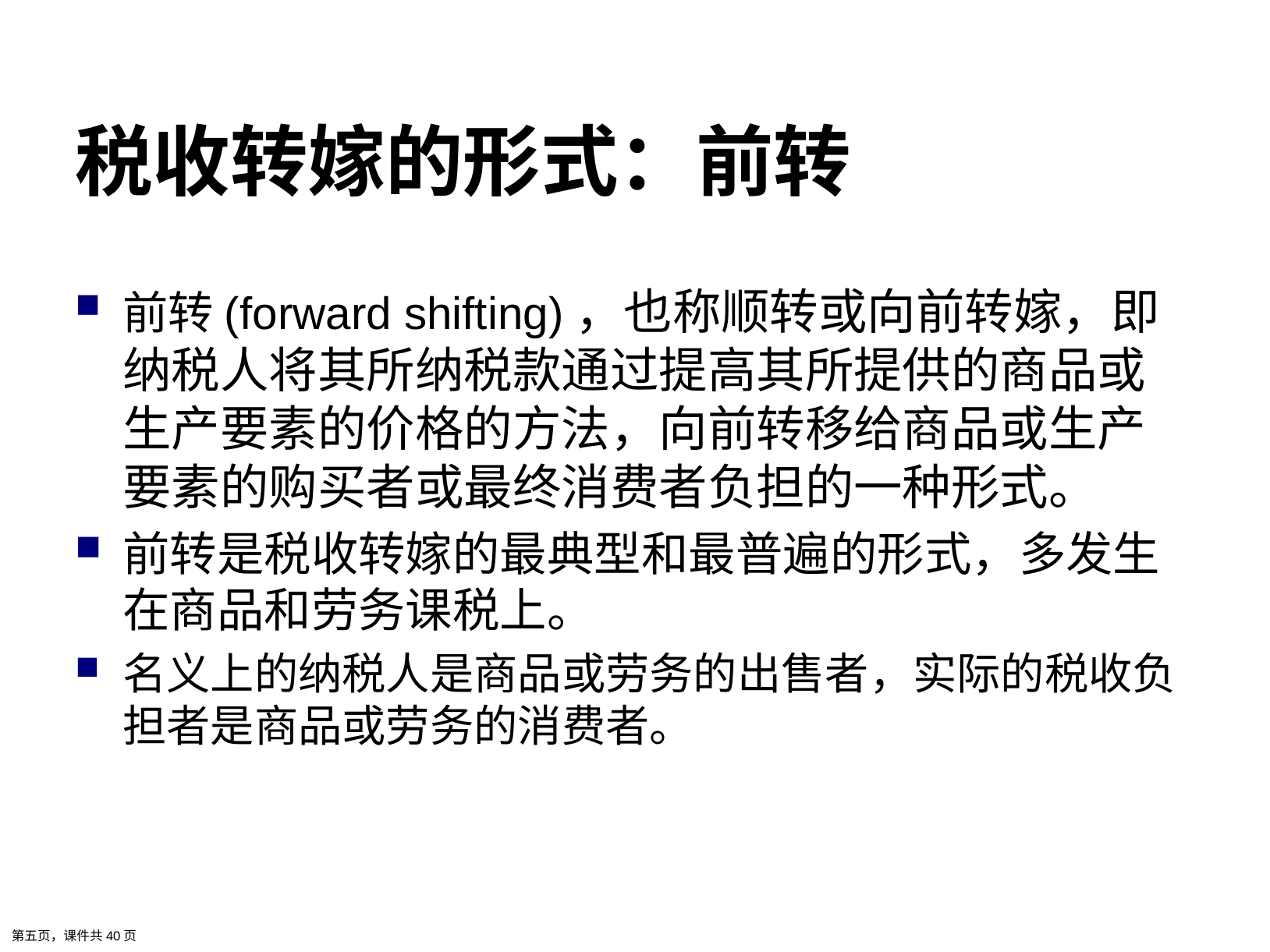

税收转嫁的形式：前转
前转(forward shifting)，也称顺转或向前转嫁，即纳税人将其所纳税款通过提高其所提供的商品或生产要素的价格的方法，向前转移给商品或生产要素的购买者或最终消费者负担的一种形式。
前转是税收转嫁的最典型和最普遍的形式，多发生在商品和劳务课税上。
名义上的纳税人是商品或劳务的出售者，实际的税收负担者是商品或劳务的消费者。
第五页，课件共40页